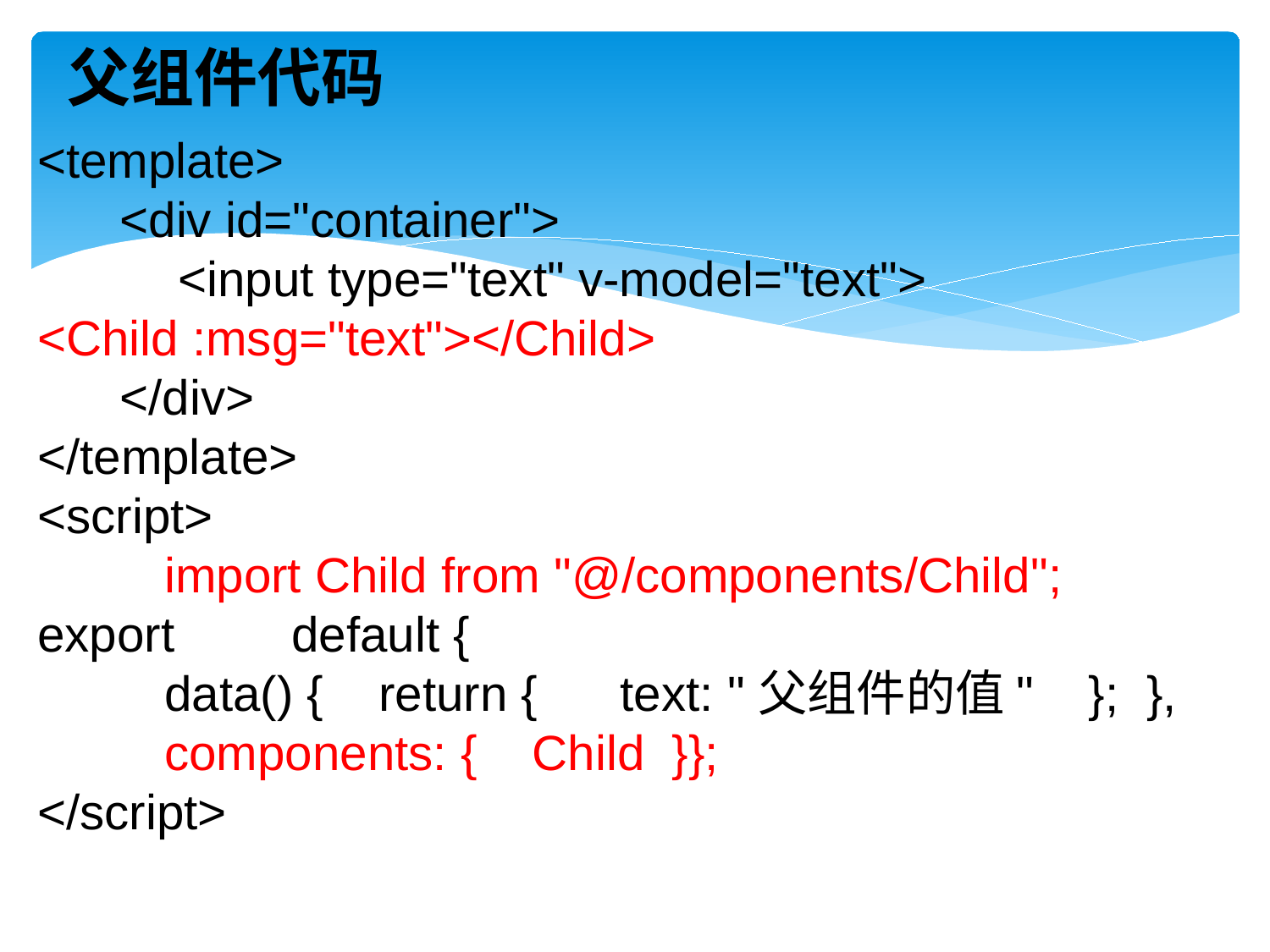

父组件代码
<template>
      <div id="container">
	 <input type="text" v-model="text">        	   	<Child :msg="text"></Child>
      </div>
</template>
<script>
	import Child from "@/components/Child";
export	default {
	data() {    return {      text: "父组件的值"    };  },
 	components: {    Child  }};
</script>